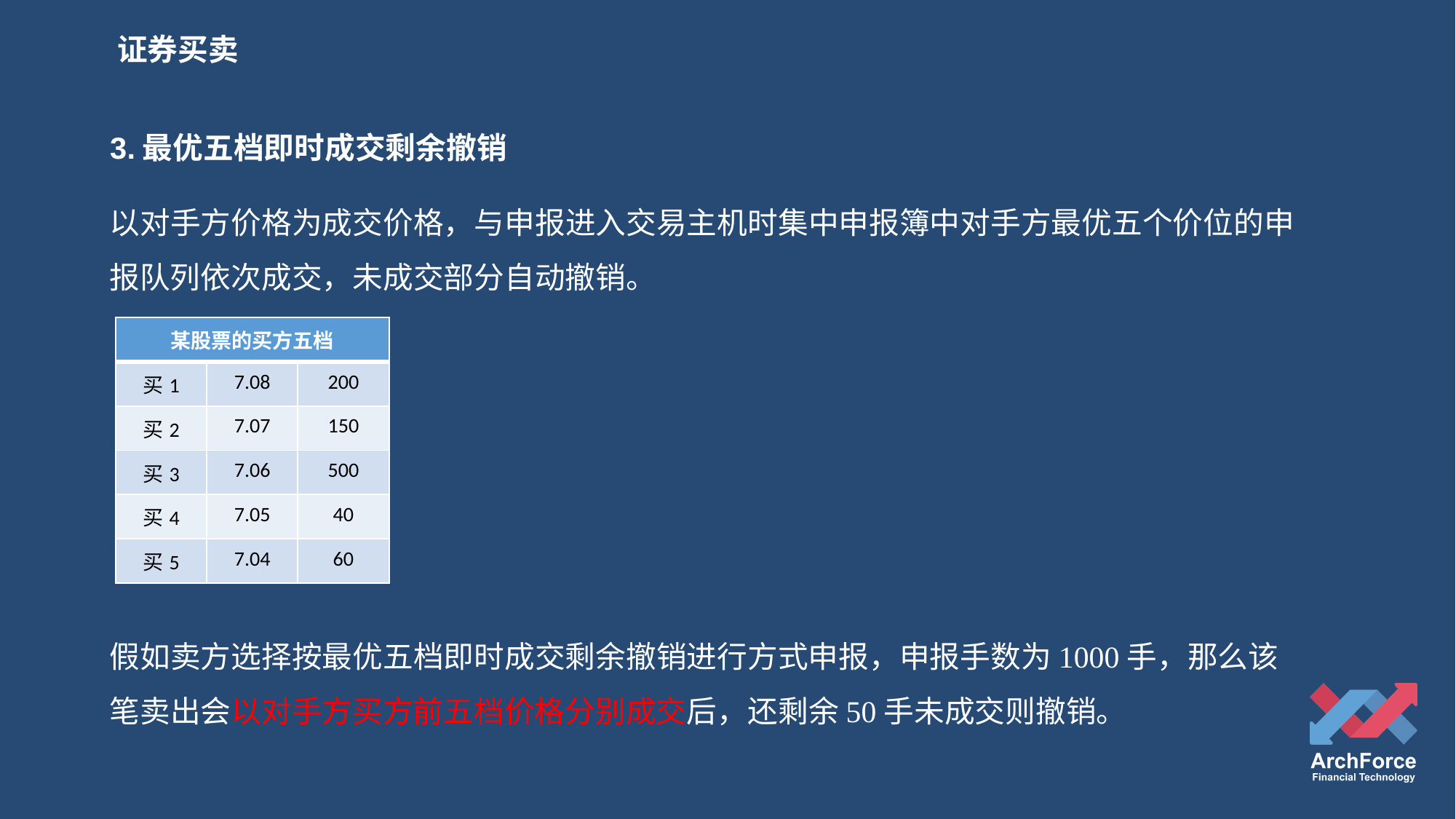

证券买卖
3.最优五档即时成交剩余撤销
以对手方价格为成交价格，与申报进入交易主机时集中申报簿中对手方最优五个价位的申报队列依次成交，未成交部分自动撤销。
| 某股票的买方五档 |  |  |
| --- | --- | --- |
| 买1 | 7.08 | 200 |
| 买2 | 7.07 | 150 |
| 买3 | 7.06 | 500 |
| 买4 | 7.05 | 40 |
| 买5 | 7.04 | 60 |
假如卖方选择按最优五档即时成交剩余撤销进行方式申报，申报手数为1000手，那么该笔卖出会以对手方买方前五档价格分别成交后，还剩余50手未成交则撤销。